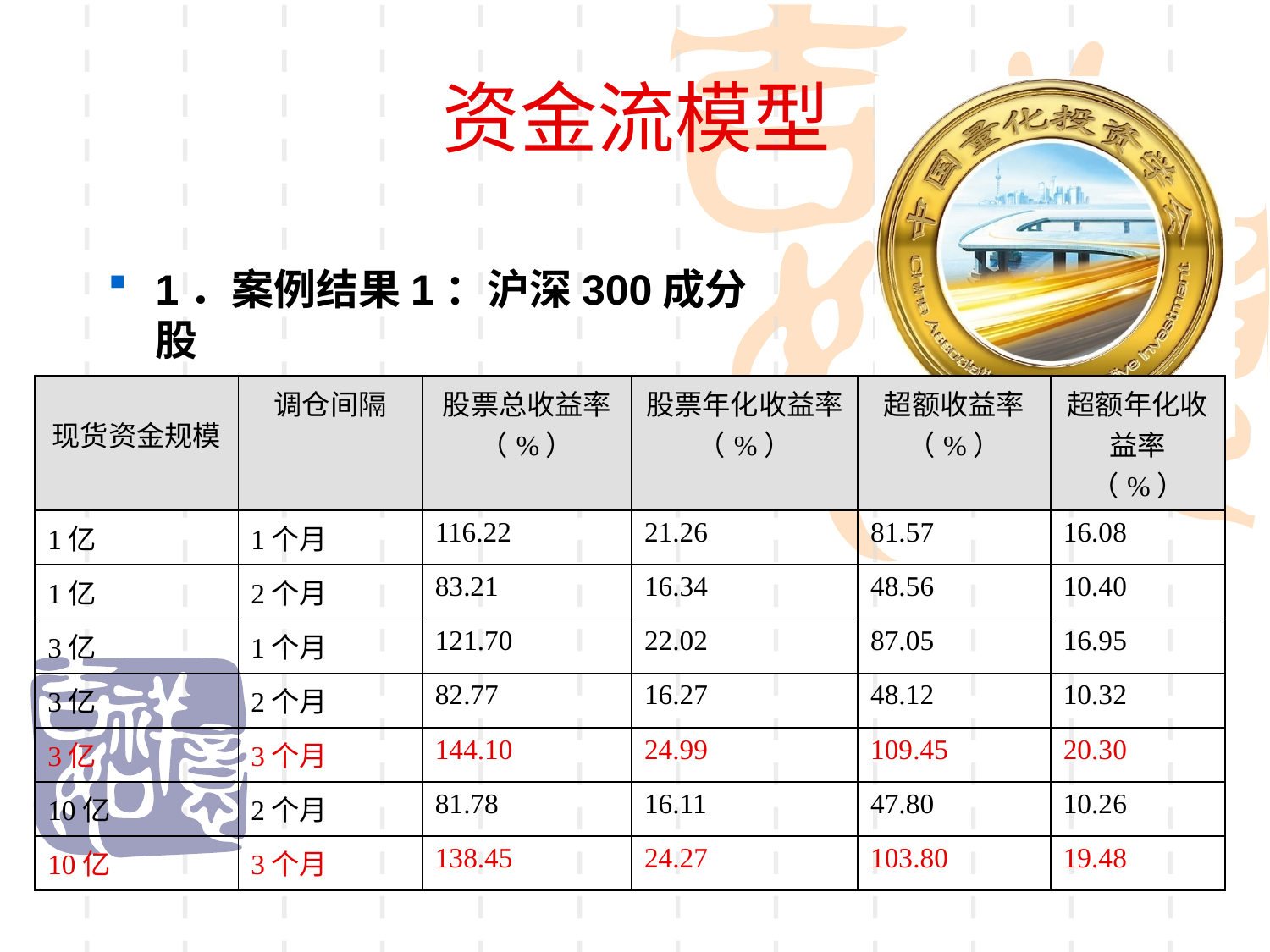

资金流模型
1．案例结果1：沪深300成分股

| 现货资金规模 | 调仓间隔 | 股票总收益率（%） | 股票年化收益率（%） | 超额收益率（%） | 超额年化收益率（%） |
| --- | --- | --- | --- | --- | --- |
| 1亿 | 1个月 | 116.22 | 21.26 | 81.57 | 16.08 |
| 1亿 | 2个月 | 83.21 | 16.34 | 48.56 | 10.40 |
| 3亿 | 1个月 | 121.70 | 22.02 | 87.05 | 16.95 |
| 3亿 | 2个月 | 82.77 | 16.27 | 48.12 | 10.32 |
| 3亿 | 3个月 | 144.10 | 24.99 | 109.45 | 20.30 |
| 10亿 | 2个月 | 81.78 | 16.11 | 47.80 | 10.26 |
| 10亿 | 3个月 | 138.45 | 24.27 | 103.80 | 19.48 |